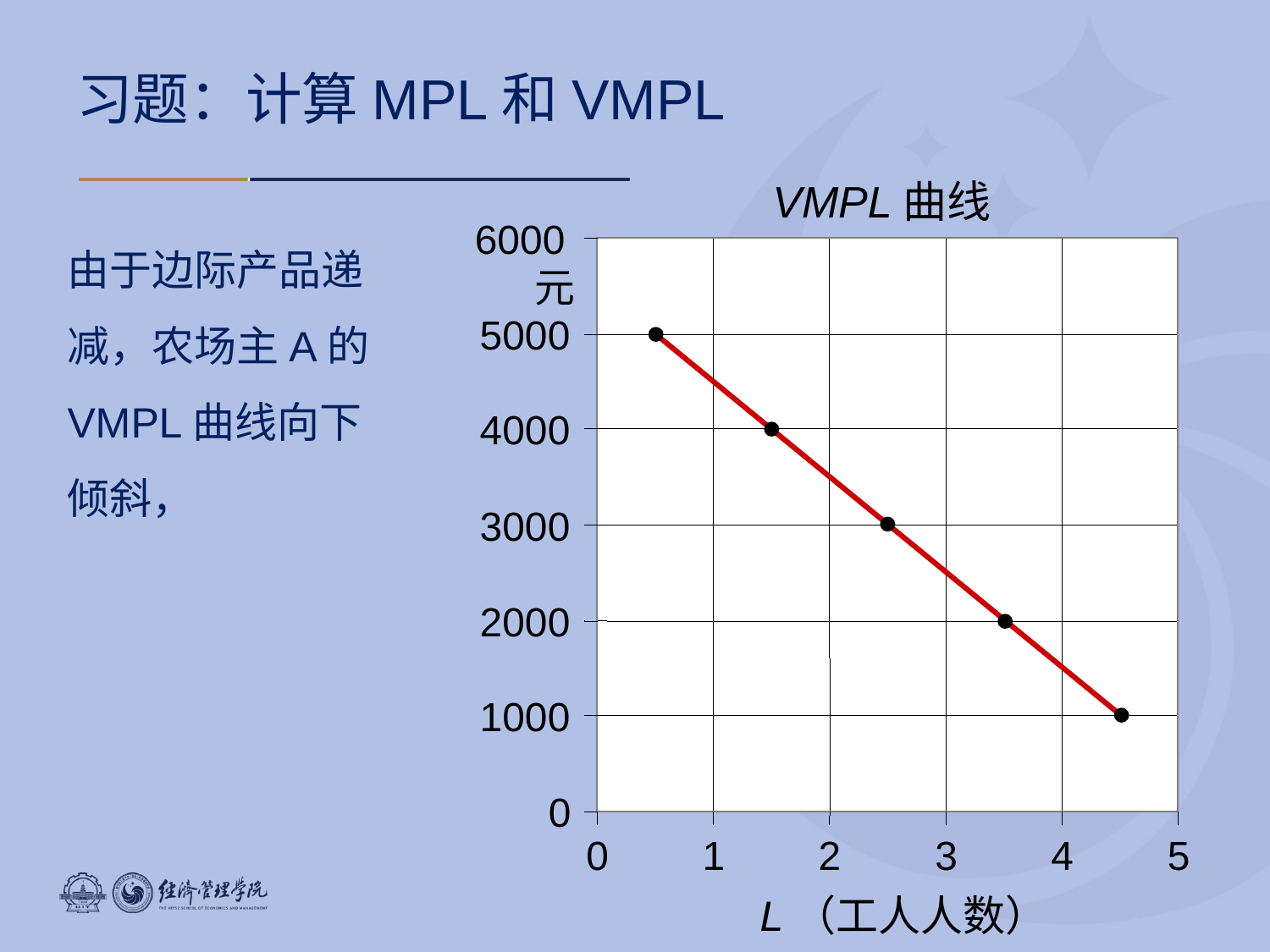

# 习题：计算MPL和VMPL
VMPL曲线

6000元
5000
4000
3000
2000
1000
0

0
1
2
3
4
5
L（工人人数）
由于边际产品递减，农场主A的VMPL曲线向下倾斜，